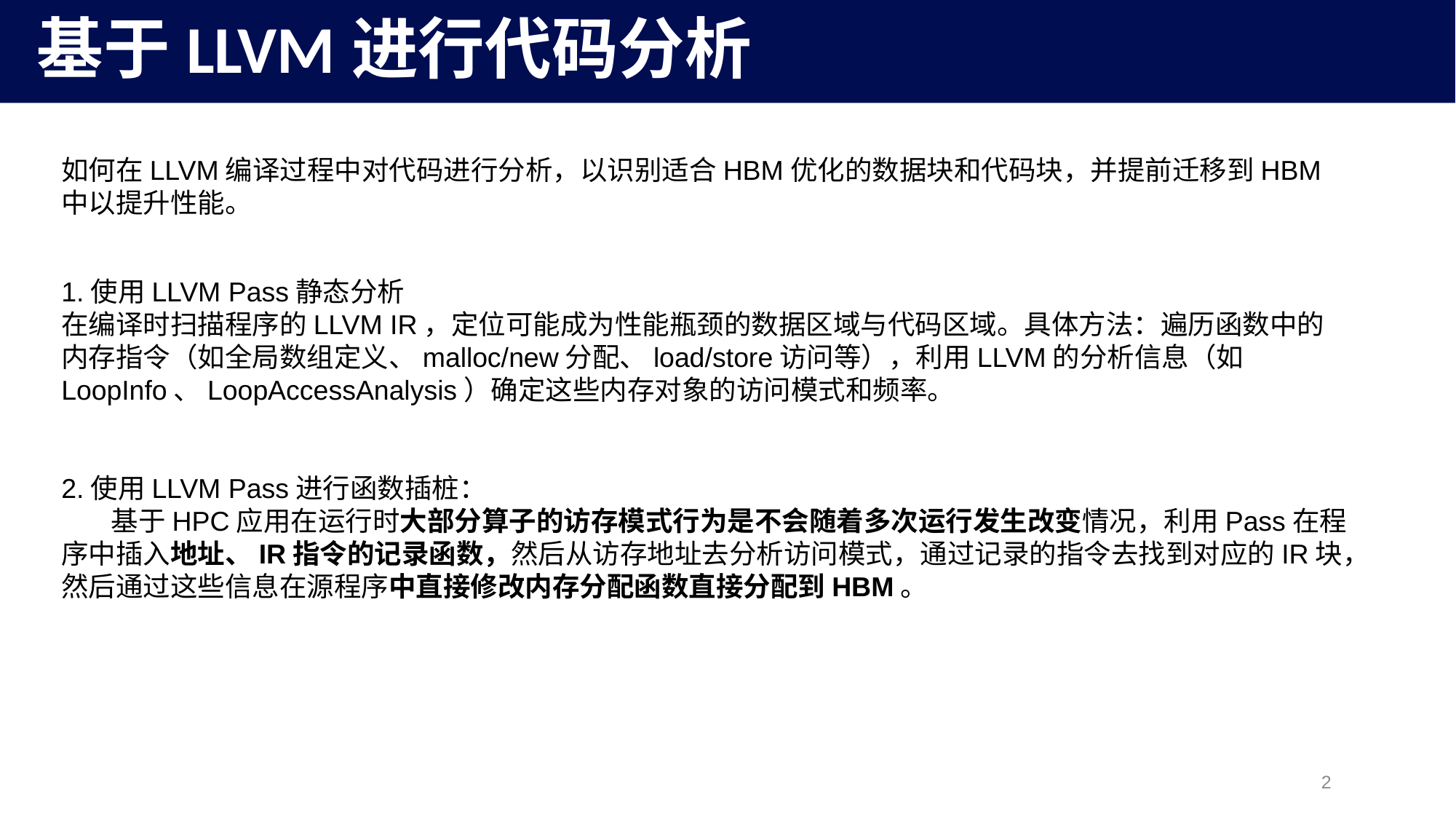

基于LLVM进行代码分析
如何在LLVM编译过程中对代码进行分析，以识别适合HBM优化的数据块和代码块，并提前迁移到HBM中以提升性能。
1.使用LLVM Pass静态分析
在编译时扫描程序的LLVM IR，定位可能成为性能瓶颈的数据区域与代码区域。具体方法：遍历函数中的内存指令（如全局数组定义、malloc/new分配、load/store访问等），利用LLVM的分析信息（如LoopInfo、LoopAccessAnalysis）确定这些内存对象的访问模式和频率。

2.使用LLVM Pass进行函数插桩：
       基于HPC应用在运行时大部分算子的访存模式行为是不会随着多次运行发生改变情况，利用Pass在程序中插入地址、IR指令的记录函数，然后从访存地址去分析访问模式，通过记录的指令去找到对应的IR块，然后通过这些信息在源程序中直接修改内存分配函数直接分配到HBM。

2